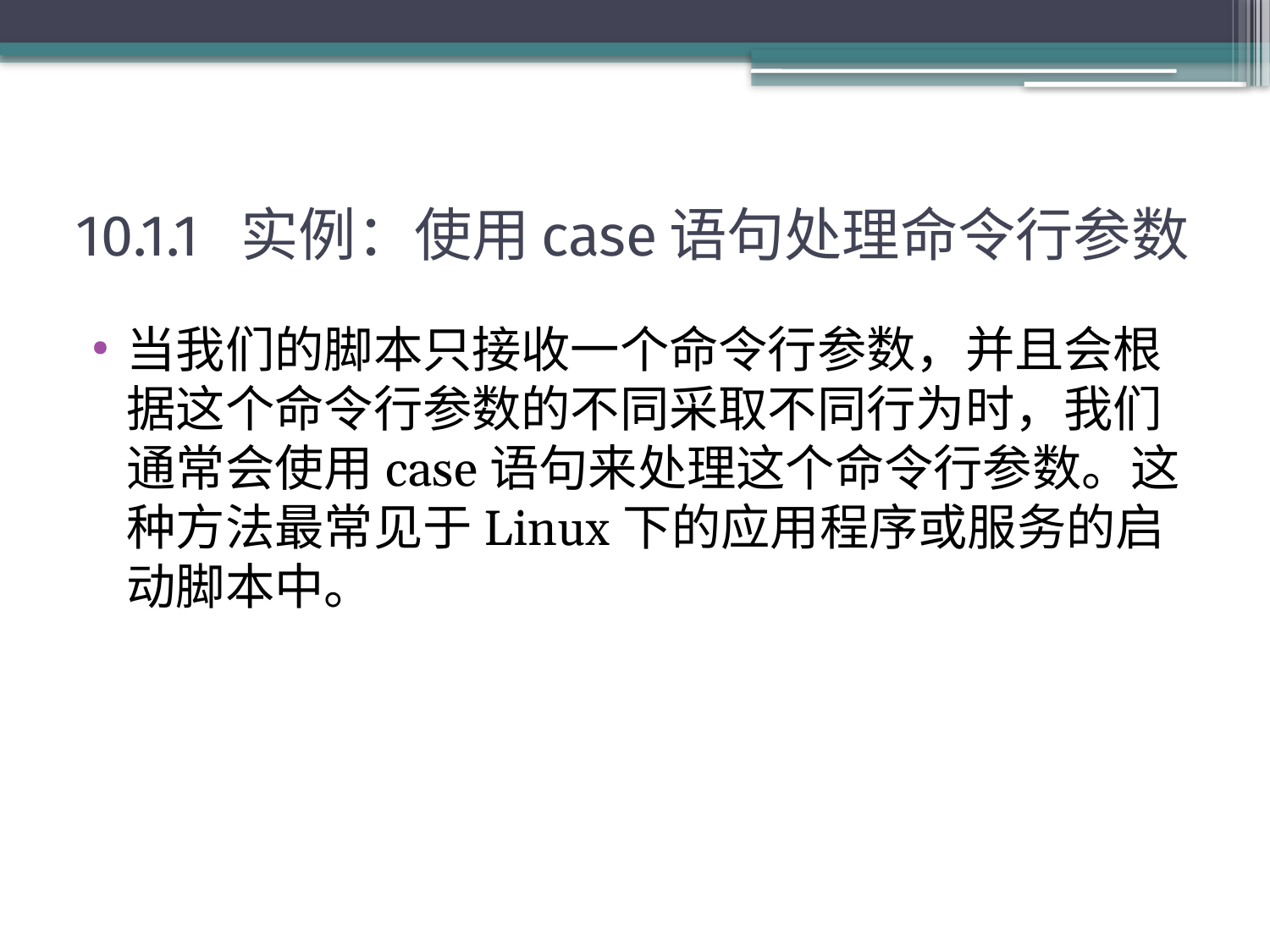

# 10.1.1  实例：使用case语句处理命令行参数
当我们的脚本只接收一个命令行参数，并且会根据这个命令行参数的不同采取不同行为时，我们通常会使用case语句来处理这个命令行参数。这种方法最常见于Linux下的应用程序或服务的启动脚本中。